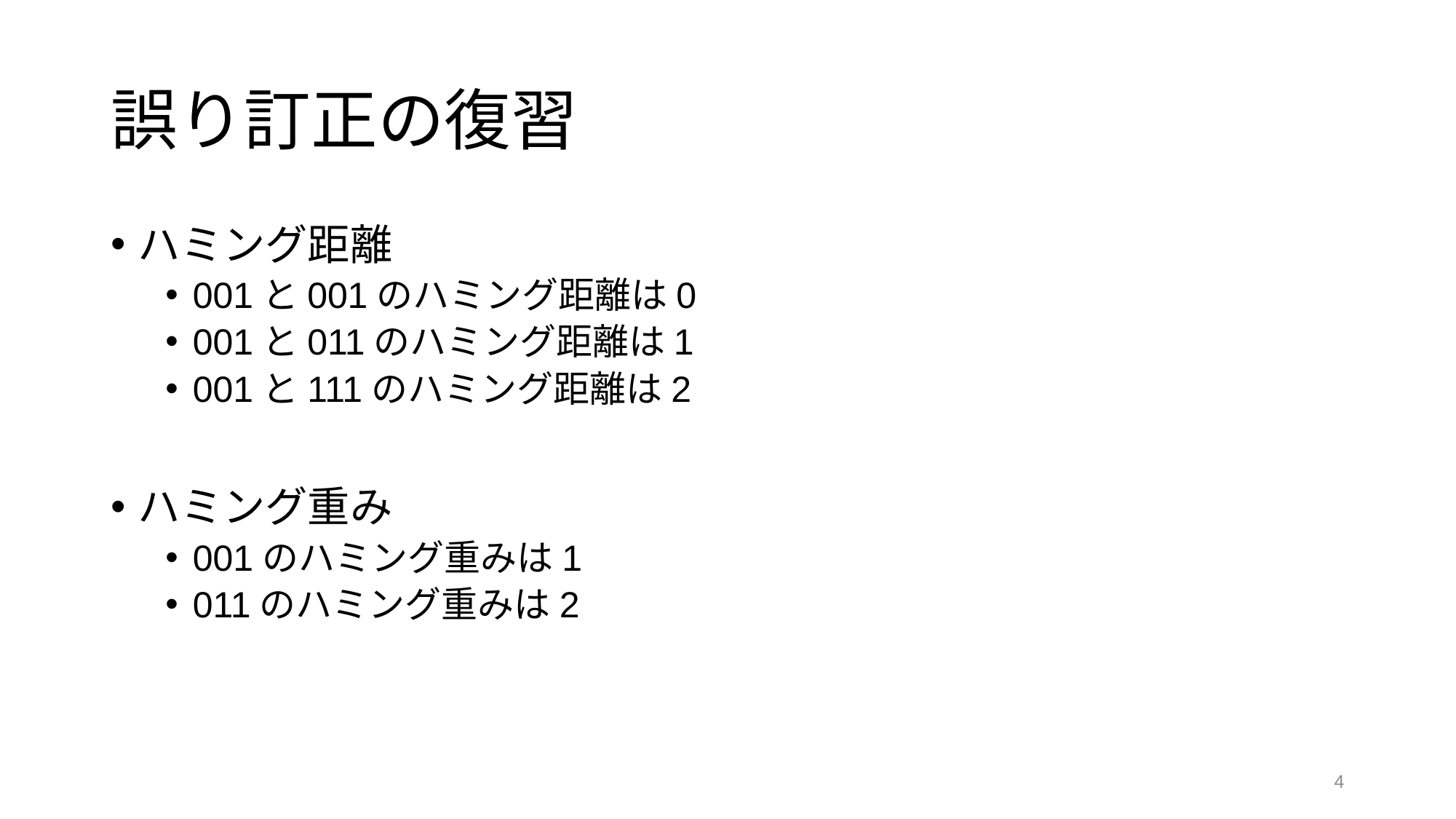

# 誤り訂正の復習
ハミング距離
001と001のハミング距離は0
001と011のハミング距離は1
001と111のハミング距離は2

ハミング重み
001のハミング重みは1
011のハミング重みは2
4